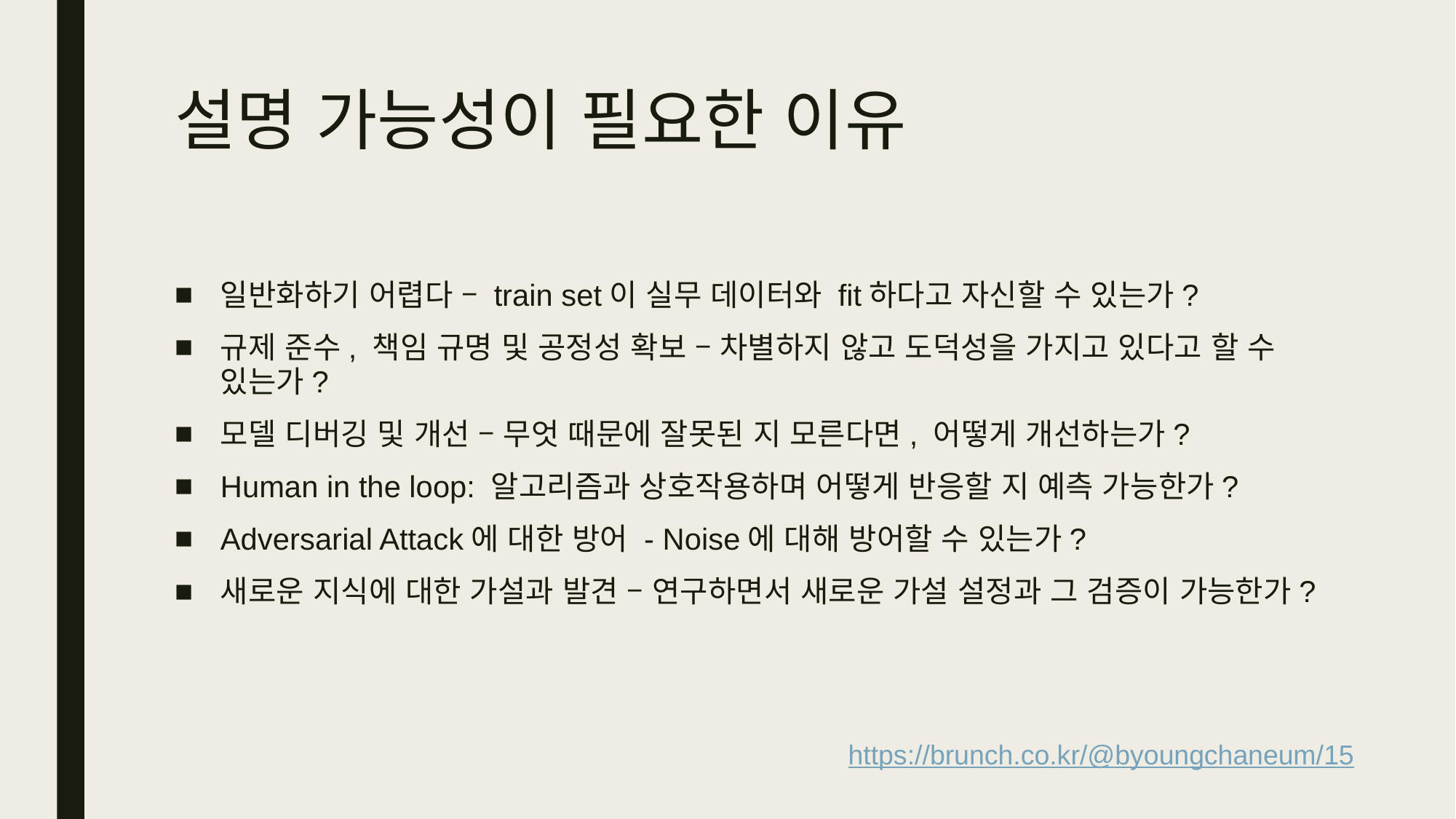

# 설명 가능성이 필요한 이유
일반화하기 어렵다 – train set이 실무 데이터와 fit하다고 자신할 수 있는가?
규제 준수, 책임 규명 및 공정성 확보 – 차별하지 않고 도덕성을 가지고 있다고 할 수 있는가?
모델 디버깅 및 개선 – 무엇 때문에 잘못된 지 모른다면, 어떻게 개선하는가?
Human in the loop: 알고리즘과 상호작용하며 어떻게 반응할 지 예측 가능한가?
Adversarial Attack에 대한 방어 - Noise에 대해 방어할 수 있는가?
새로운 지식에 대한 가설과 발견 – 연구하면서 새로운 가설 설정과 그 검증이 가능한가?
https://brunch.co.kr/@byoungchaneum/15